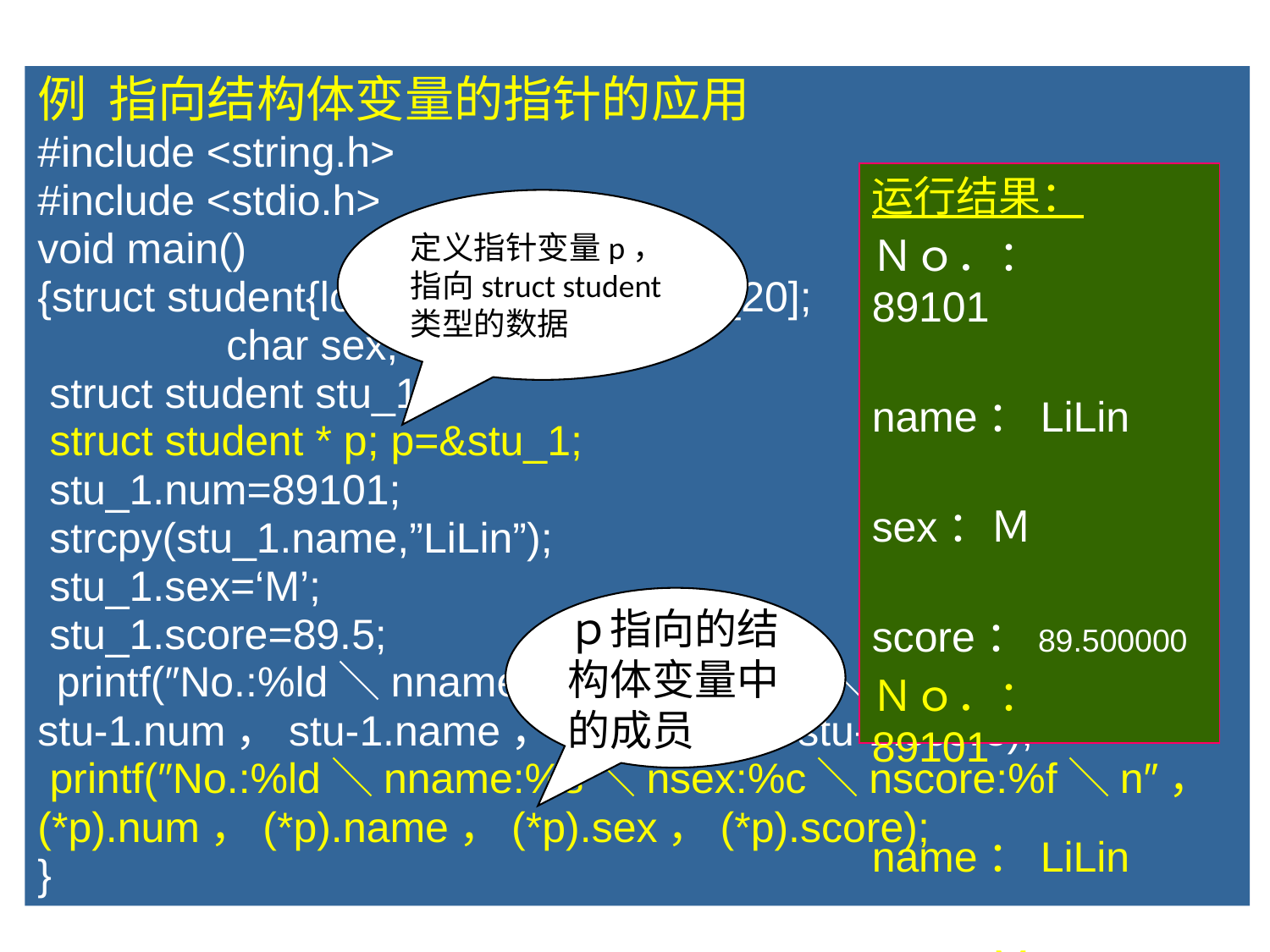

例  指向结构体变量的指针的应用
#include <string.h>
#include <stdio.h>
void main()
{struct student{long num;  char name[20];
                char sex;  float score;};
 struct student stu_1;
 struct student * p; p=&stu_1;
 stu_1.num=89101;
 strcpy(stu_1.name,”LiLin”);
 stu_1.sex=‘M’;
 stu_1.score=89.5;
  printf(″No.:%ld＼nname:%s＼nsex:%c＼nscore:%f＼n″，  stu-1.num，stu-1.name，stu-1.sex，stu-1.score);
 printf(″No.:%ld＼nname:%s＼nsex:%c＼nscore:%f＼n″，(*p).num，(*p).name，(*p).sex，(*p).score);
}
运行结果：
Ｎｏ．：89101
name：LiLin
sex：Ｍ
score：89.500000
Ｎｏ．：89101
name：LiLin
sex：Ｍ
score：89.500000
定义指针变量p，指向struct student 类型的数据
ｐ指向的结构体变量中的成员